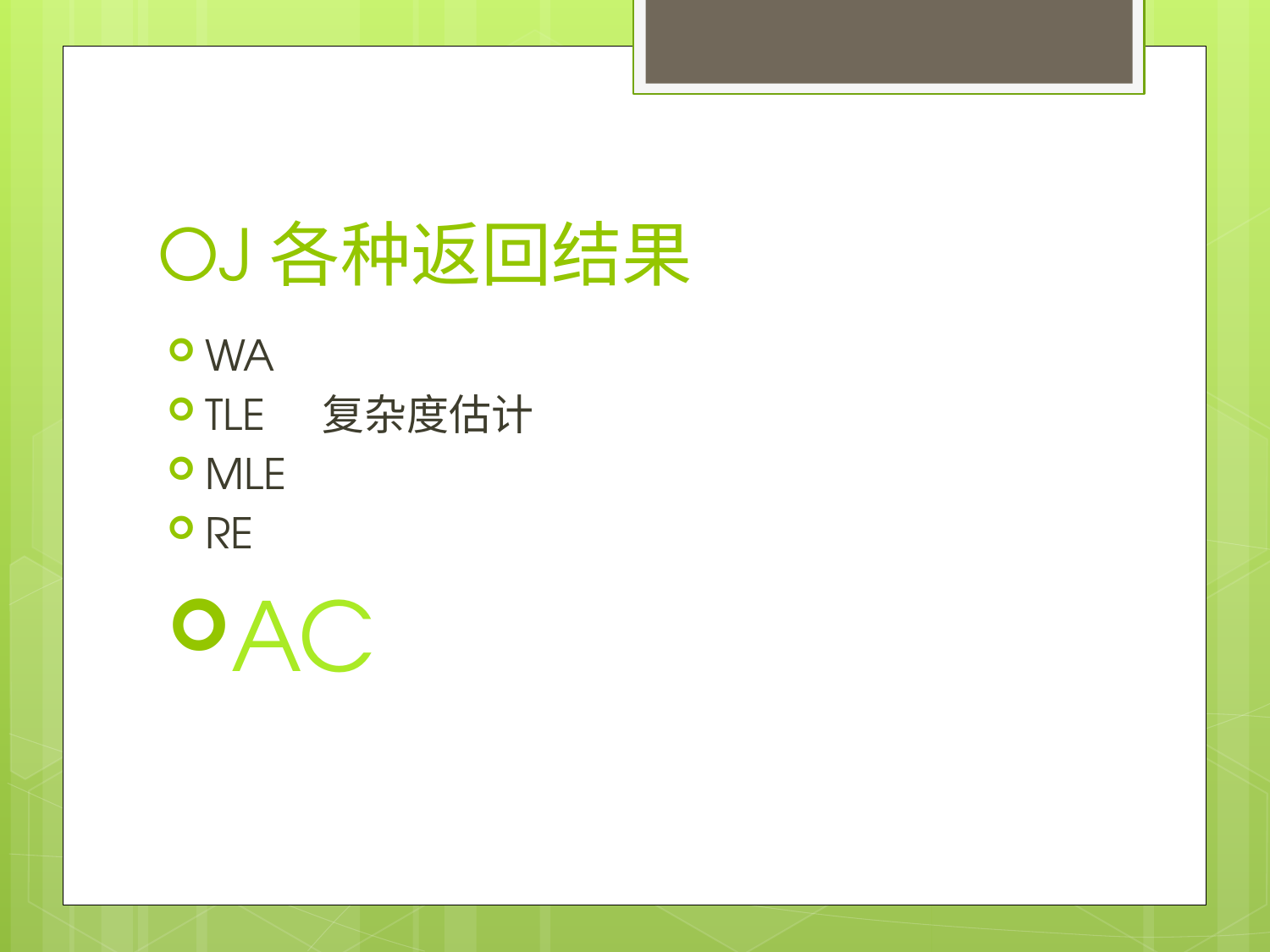

# OJ各种返回结果
WA
TLE    复杂度估计
MLE
RE
AC